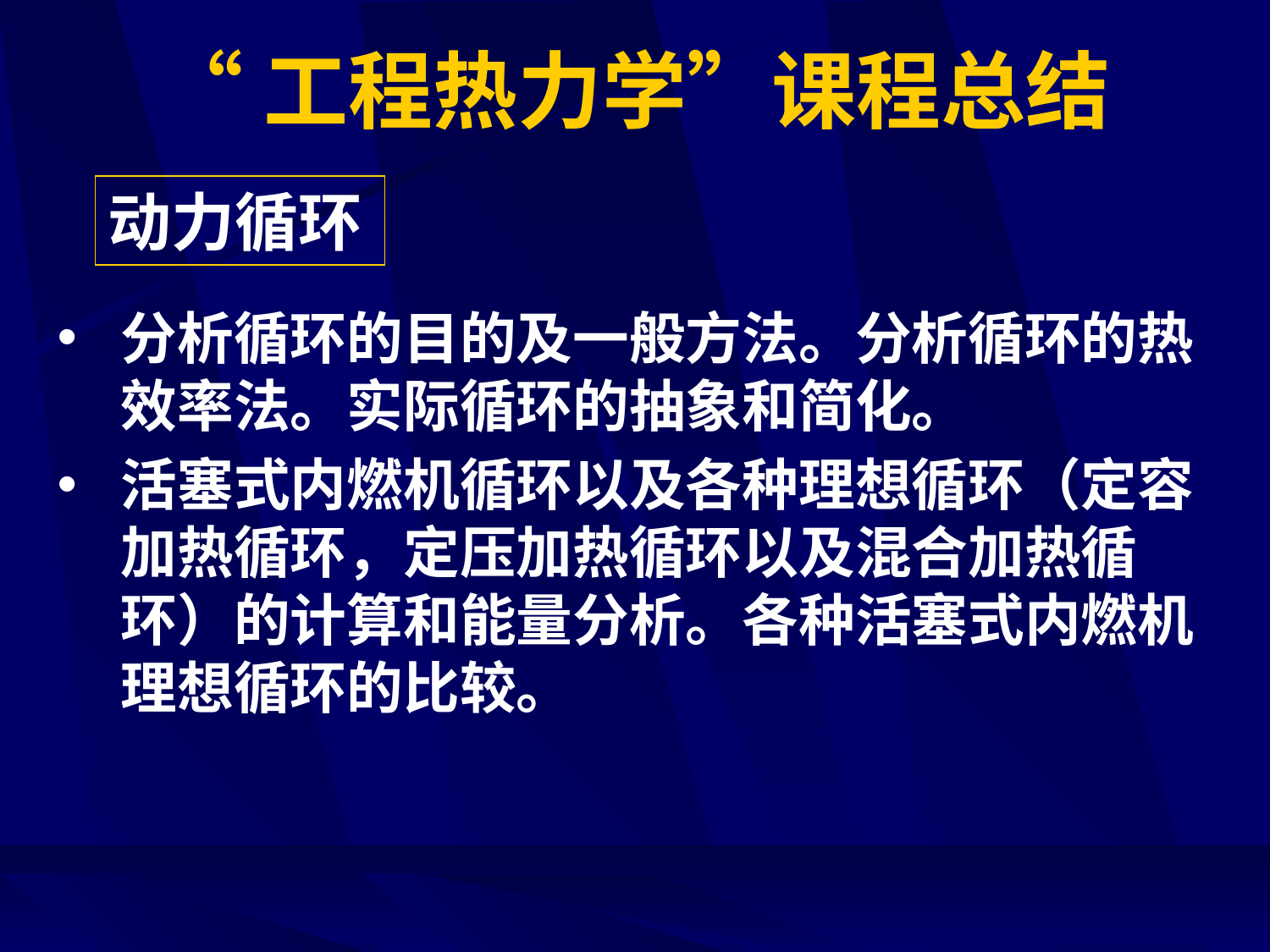

“工程热力学”课程总结
动力循环
分析循环的目的及一般方法。分析循环的热效率法。实际循环的抽象和简化。
活塞式内燃机循环以及各种理想循环（定容加热循环，定压加热循环以及混合加热循环）的计算和能量分析。各种活塞式内燃机理想循环的比较。